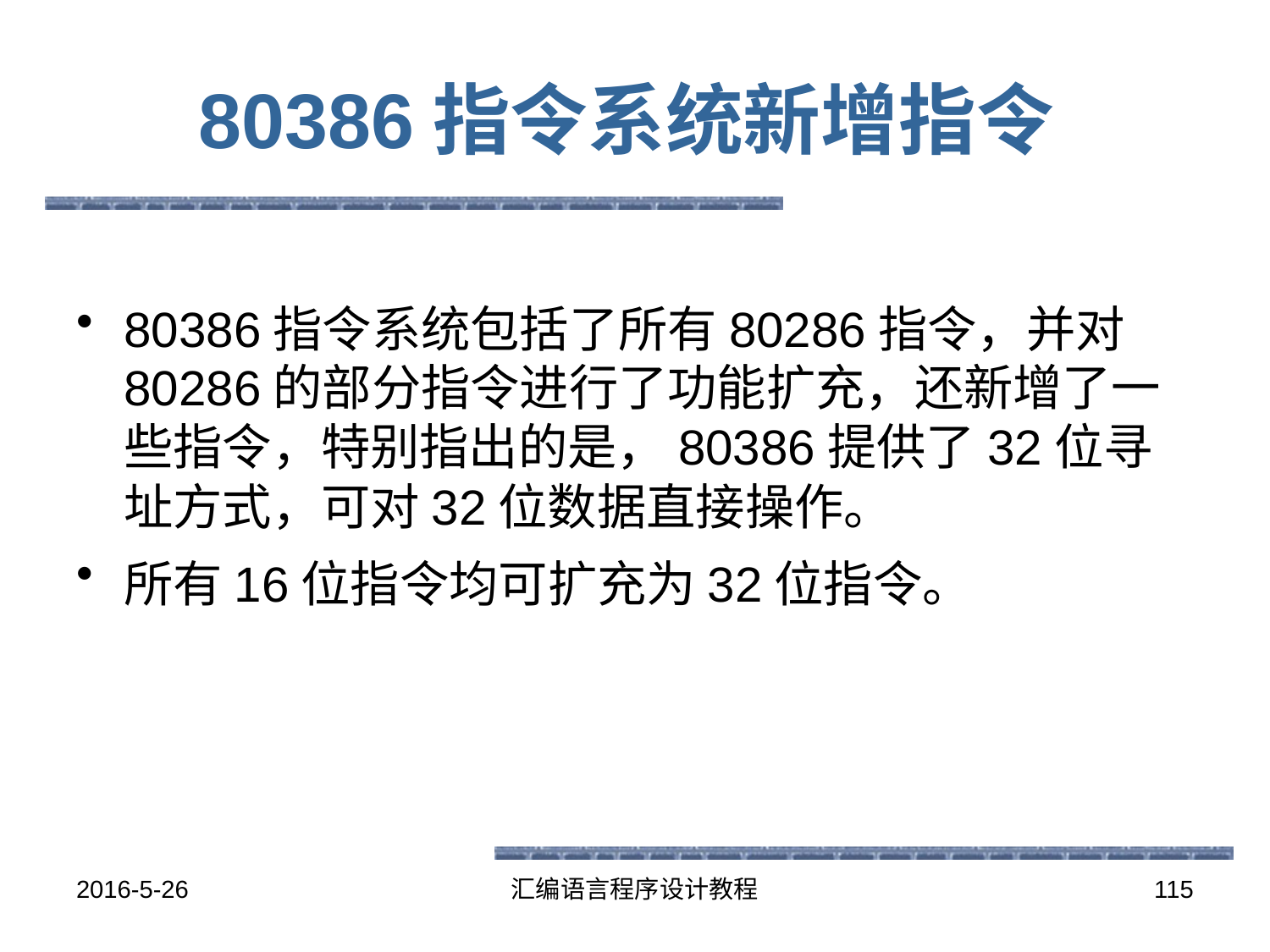

# 80386指令系统新增指令

80386指令系统包括了所有80286指令，并对80286的部分指令进行了功能扩充，还新增了一些指令，特别指出的是，80386提供了32位寻址方式，可对32位数据直接操作。
所有16位指令均可扩充为32位指令。
2016-5-26
汇编语言程序设计教程
115